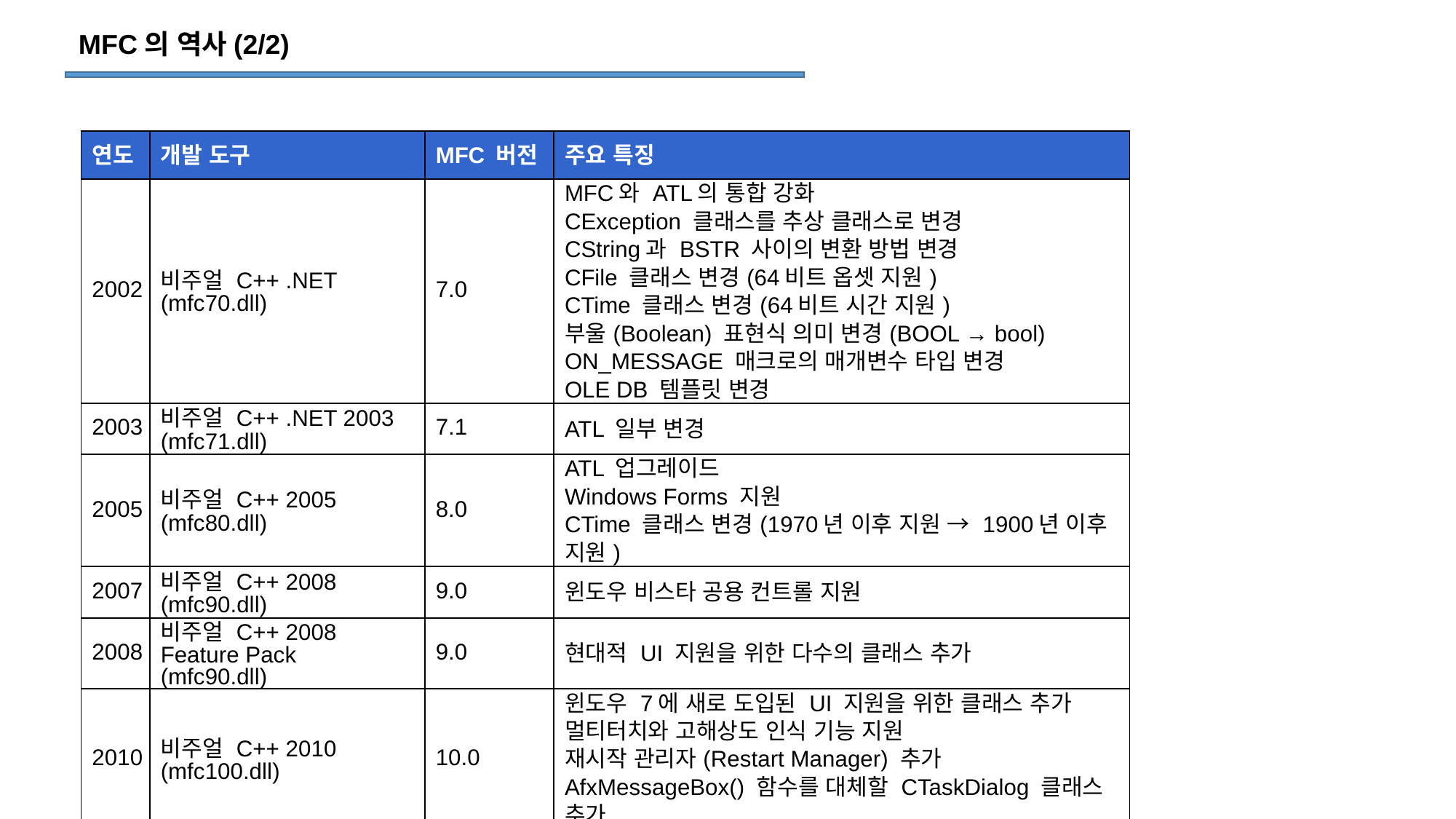

MFC의 역사(2/2)

| 연도 | 개발 도구 | MFC 버전 | 주요 특징 |
| --- | --- | --- | --- |
| 2002 | 비주얼 C++ .NET (mfc70.dll) | 7.0 | MFC와 ATL의 통합 강화 CException 클래스를 추상 클래스로 변경 CString과 BSTR 사이의 변환 방법 변경 CFile 클래스 변경(64비트 옵셋 지원) CTime 클래스 변경(64비트 시간 지원) 부울(Boolean) 표현식 의미 변경(BOOL → bool) ON\_MESSAGE 매크로의 매개변수 타입 변경 OLE DB 템플릿 변경 |
| 2003 | 비주얼 C++ .NET 2003 (mfc71.dll) | 7.1 | ATL 일부 변경 |
| 2005 | 비주얼 C++ 2005 (mfc80.dll) | 8.0 | ATL 업그레이드 Windows Forms 지원 CTime 클래스 변경(1970년 이후 지원 → 1900년 이후 지원) |
| 2007 | 비주얼 C++ 2008 (mfc90.dll) | 9.0 | 윈도우 비스타 공용 컨트롤 지원 |
| 2008 | 비주얼 C++ 2008 Feature Pack (mfc90.dll) | 9.0 | 현대적 UI 지원을 위한 다수의 클래스 추가 |
| 2010 | 비주얼 C++ 2010 (mfc100.dll) | 10.0 | 윈도우 7에 새로 도입된 UI 지원을 위한 클래스 추가 멀티터치와 고해상도 인식 기능 지원 재시작 관리자(Restart Manager) 추가 AfxMessageBox() 함수를 대체할 CTaskDialog 클래스 추가 |